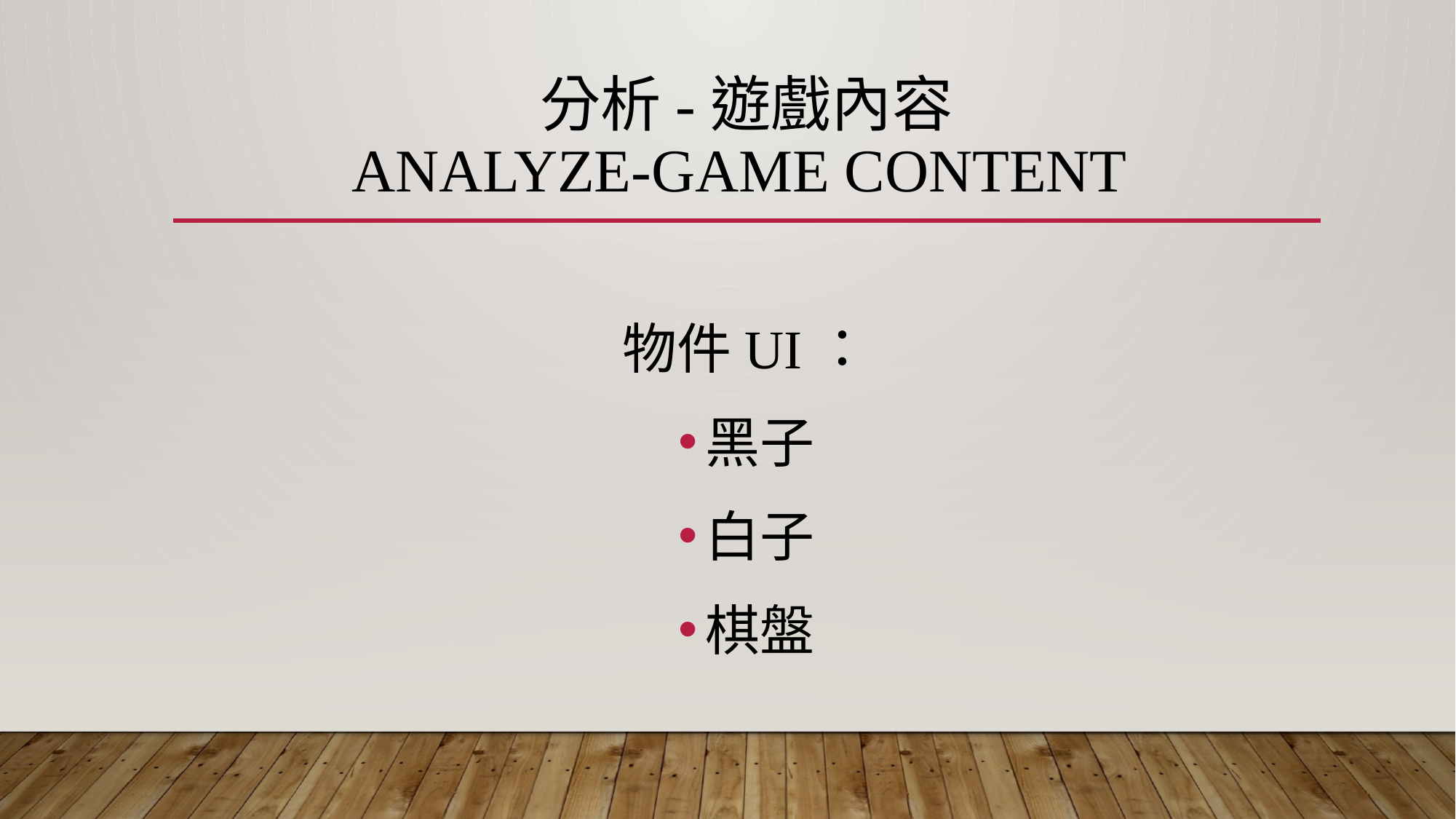

# 分析-遊戲內容 Analyze-Game content
物件UI：
黑子
白子
棋盤